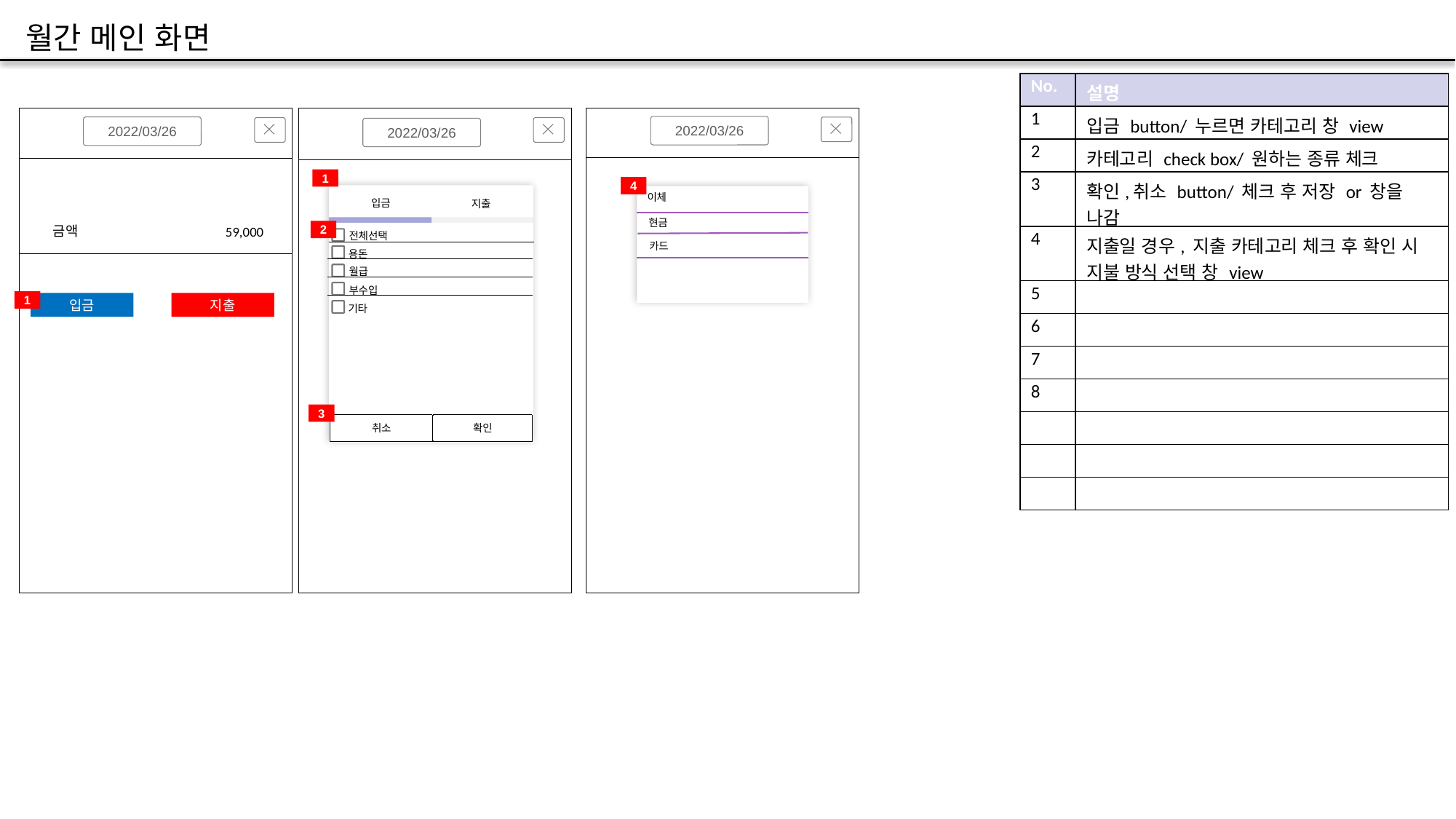

월간 메인 화면
| No. | 설명 |
| --- | --- |
| 1 | 입금 button/ 누르면 카테고리 창 view |
| 2 | 카테고리 check box/ 원하는 종류 체크 |
| 3 | 확인,취소 button/ 체크 후 저장 or 창을 나감 |
| 4 | 지출일 경우, 지출 카테고리 체크 후 확인 시 지불 방식 선택 창 view |
| 5 |  |
| 6 |  |
| 7 |  |
| 8 |  |
|  |  |
|  |  |
|  |  |

2022/03/26
2022/03/26

2022/03/26

1
4

이체

입금
지출
현금

금액
59,000
2
전체선택

카드
용돈

월급

부수입

1
입금
지출
기타

3
취소
확인